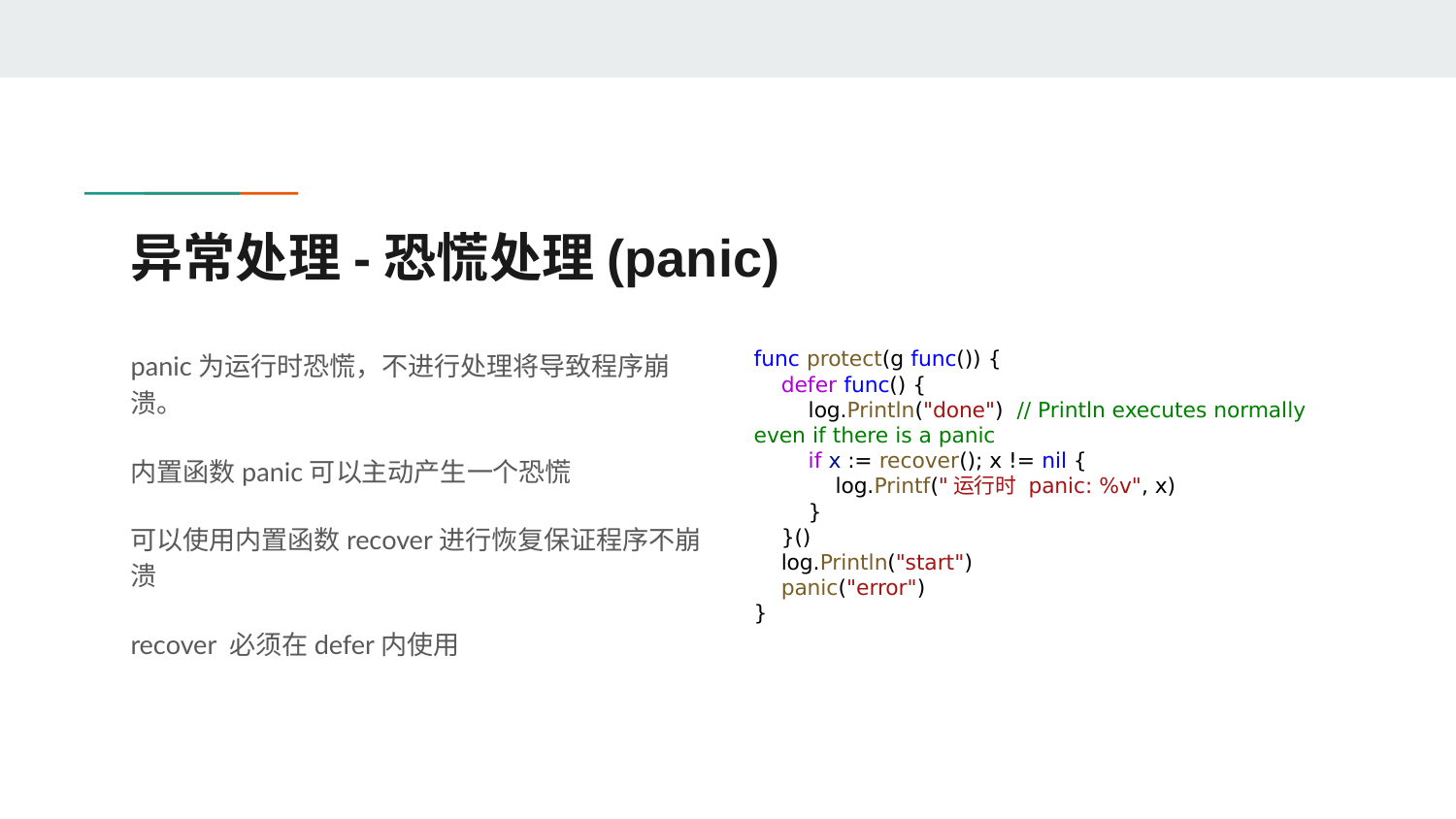

# 异常处理-恐慌处理(panic)
panic为运行时恐慌，不进行处理将导致程序崩溃。
内置函数panic可以主动产生一个恐慌
可以使用内置函数recover进行恢复保证程序不崩溃
recover 必须在defer内使用
func protect(g func()) {
    defer func() {
        log.Println("done")  // Println executes normally even if there is a panic
        if x := recover(); x != nil {
            log.Printf("运行时 panic: %v", x)
        }
    }()
    log.Println("start")
    panic("error")
}